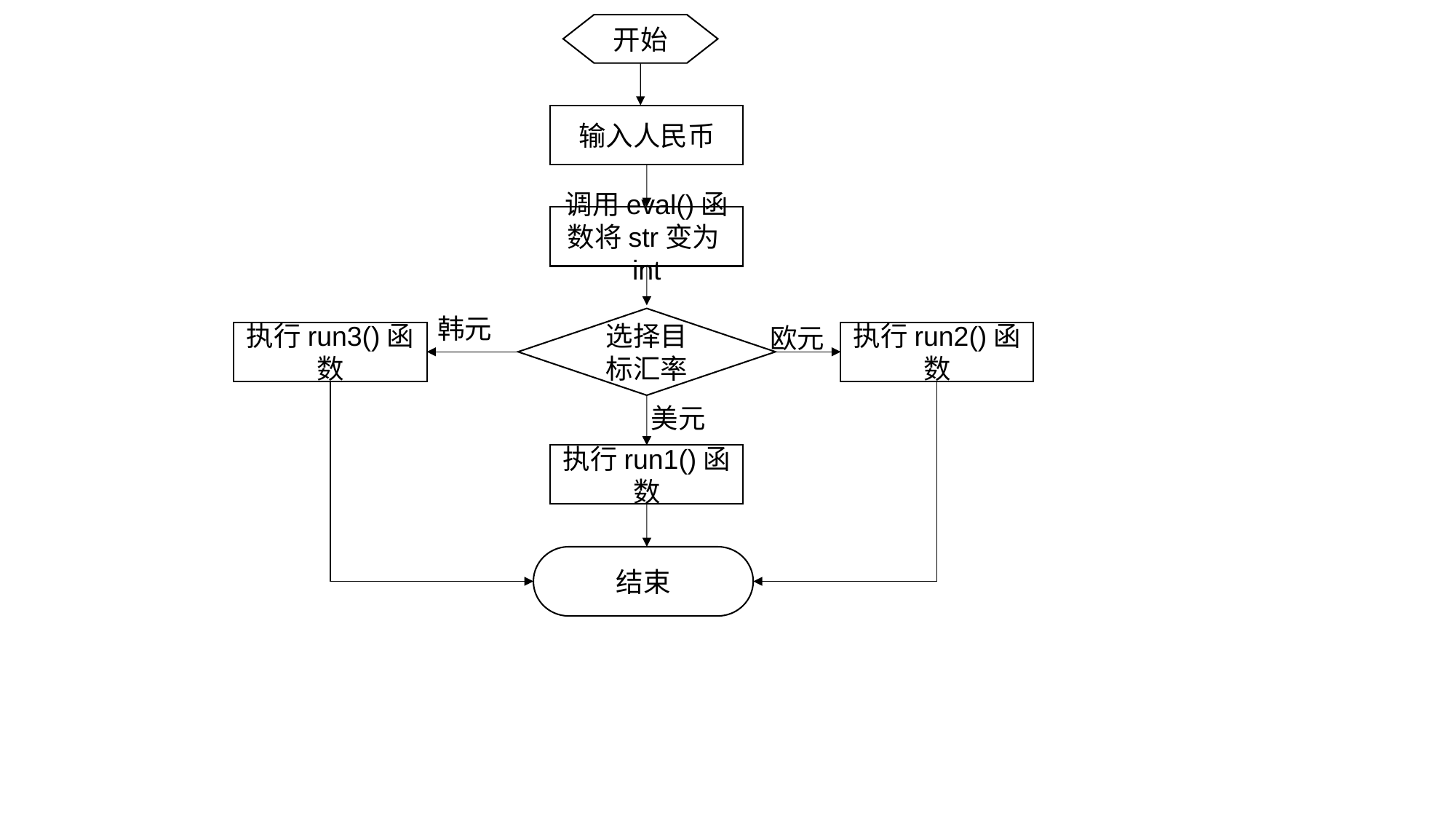

开始
输入人民币
调用eval()函数将str变为int
韩元
选择目标汇率
欧元
执行run3()函数
执行run2()函数
美元
执行run1()函数
结束